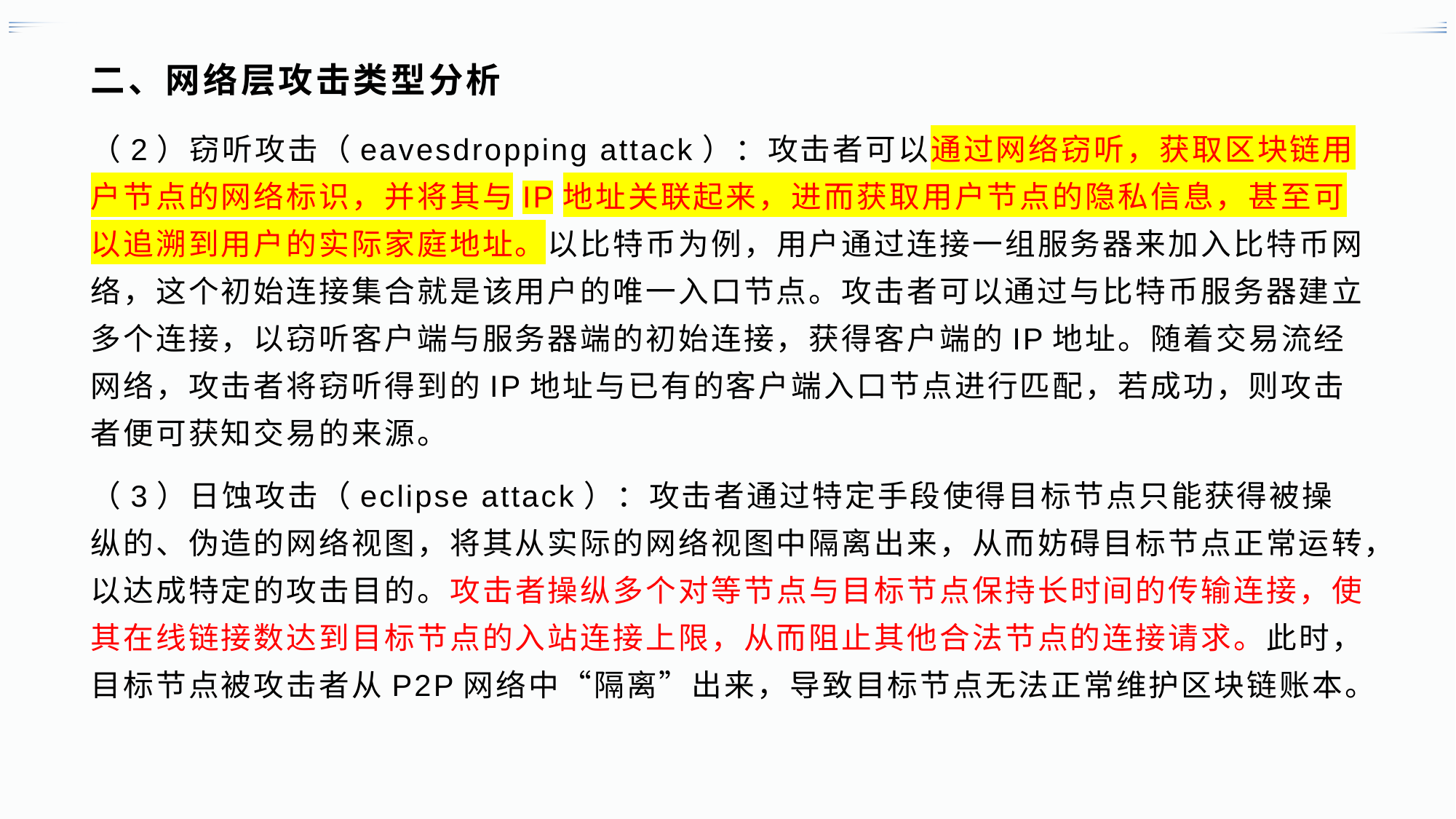

# 二、网络层攻击类型分析
（2）窃听攻击（eavesdropping attack）：攻击者可以通过网络窃听，获取区块链用户节点的网络标识，并将其与IP地址关联起来，进而获取用户节点的隐私信息，甚至可以追溯到用户的实际家庭地址。以比特币为例，用户通过连接一组服务器来加入比特币网络，这个初始连接集合就是该用户的唯一入口节点。攻击者可以通过与比特币服务器建立多个连接，以窃听客户端与服务器端的初始连接，获得客户端的IP地址。随着交易流经网络，攻击者将窃听得到的IP地址与已有的客户端入口节点进行匹配，若成功，则攻击者便可获知交易的来源。
（3）日蚀攻击（eclipse attack）：攻击者通过特定手段使得目标节点只能获得被操纵的、伪造的网络视图，将其从实际的网络视图中隔离出来，从而妨碍目标节点正常运转，以达成特定的攻击目的。攻击者操纵多个对等节点与目标节点保持长时间的传输连接，使其在线链接数达到目标节点的入站连接上限，从而阻止其他合法节点的连接请求。此时，目标节点被攻击者从P2P网络中“隔离”出来，导致目标节点无法正常维护区块链账本。